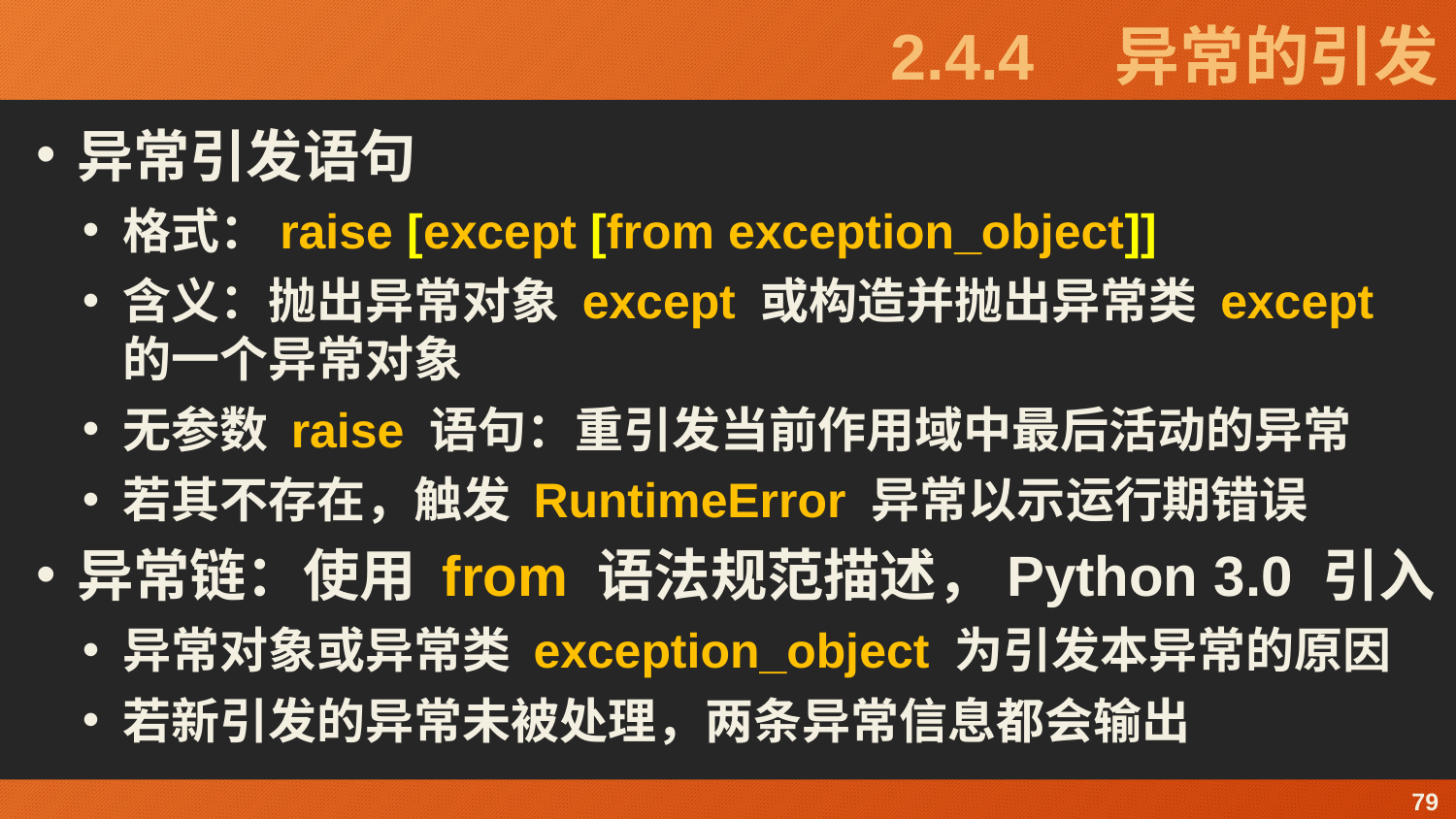

# 2.4.4　异常的引发
异常引发语句
格式：raise [except [from exception_object]]
含义：抛出异常对象 except 或构造并抛出异常类 except 的一个异常对象
无参数 raise 语句：重引发当前作用域中最后活动的异常
若其不存在，触发 RuntimeError 异常以示运行期错误
异常链：使用 from 语法规范描述，Python 3.0 引入
异常对象或异常类 exception_object 为引发本异常的原因
若新引发的异常未被处理，两条异常信息都会输出
79